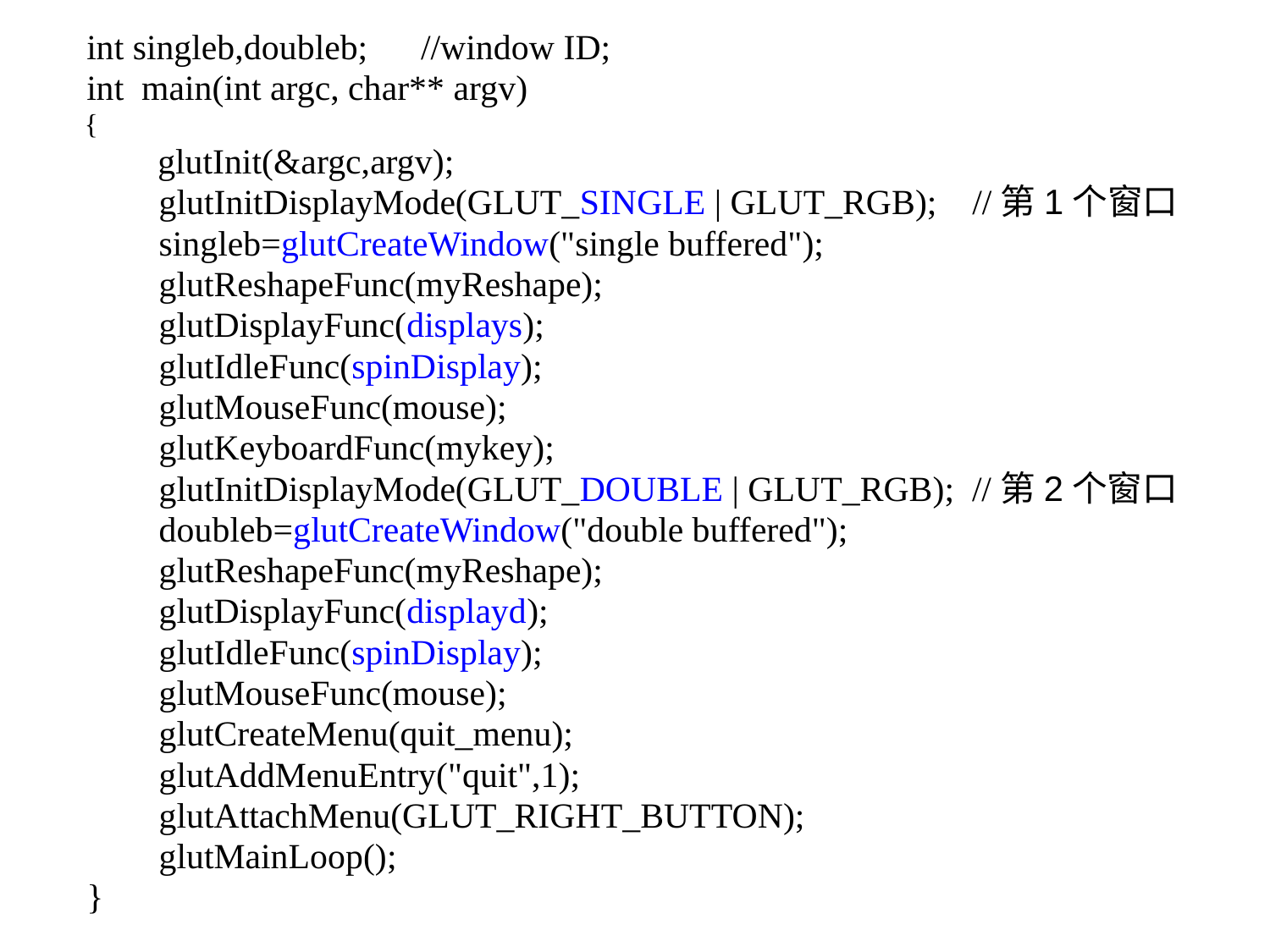

int singleb,doubleb;      //window ID;
 int  main(int argc, char** argv)
 {
         glutInit(&argc,argv);
  glutInitDisplayMode(GLUT_SINGLE | GLUT_RGB);    //第1个窗口
  singleb=glutCreateWindow("single buffered");
  glutReshapeFunc(myReshape);
  glutDisplayFunc(displays);
  glutIdleFunc(spinDisplay);
  glutMouseFunc(mouse);
  glutKeyboardFunc(mykey);
  glutInitDisplayMode(GLUT_DOUBLE | GLUT_RGB);  //第2个窗口
  doubleb=glutCreateWindow("double buffered");
  glutReshapeFunc(myReshape);
  glutDisplayFunc(displayd);
  glutIdleFunc(spinDisplay);
  glutMouseFunc(mouse);
  glutCreateMenu(quit_menu);
  glutAddMenuEntry("quit",1);
  glutAttachMenu(GLUT_RIGHT_BUTTON);
  glutMainLoop();
 }